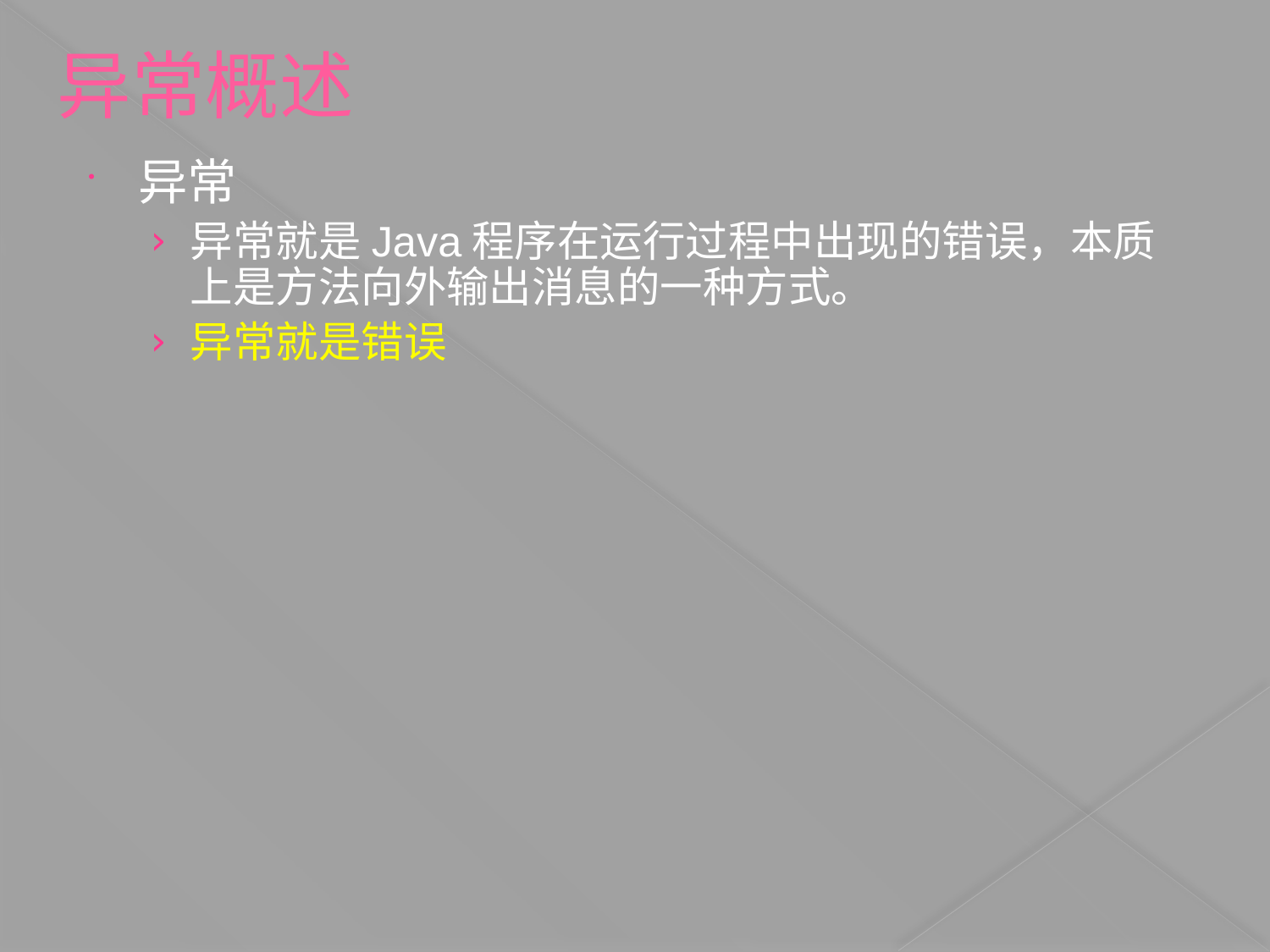

# 异常概述
异常
异常就是Java程序在运行过程中出现的错误，本质上是方法向外输出消息的一种方式。
异常就是错误